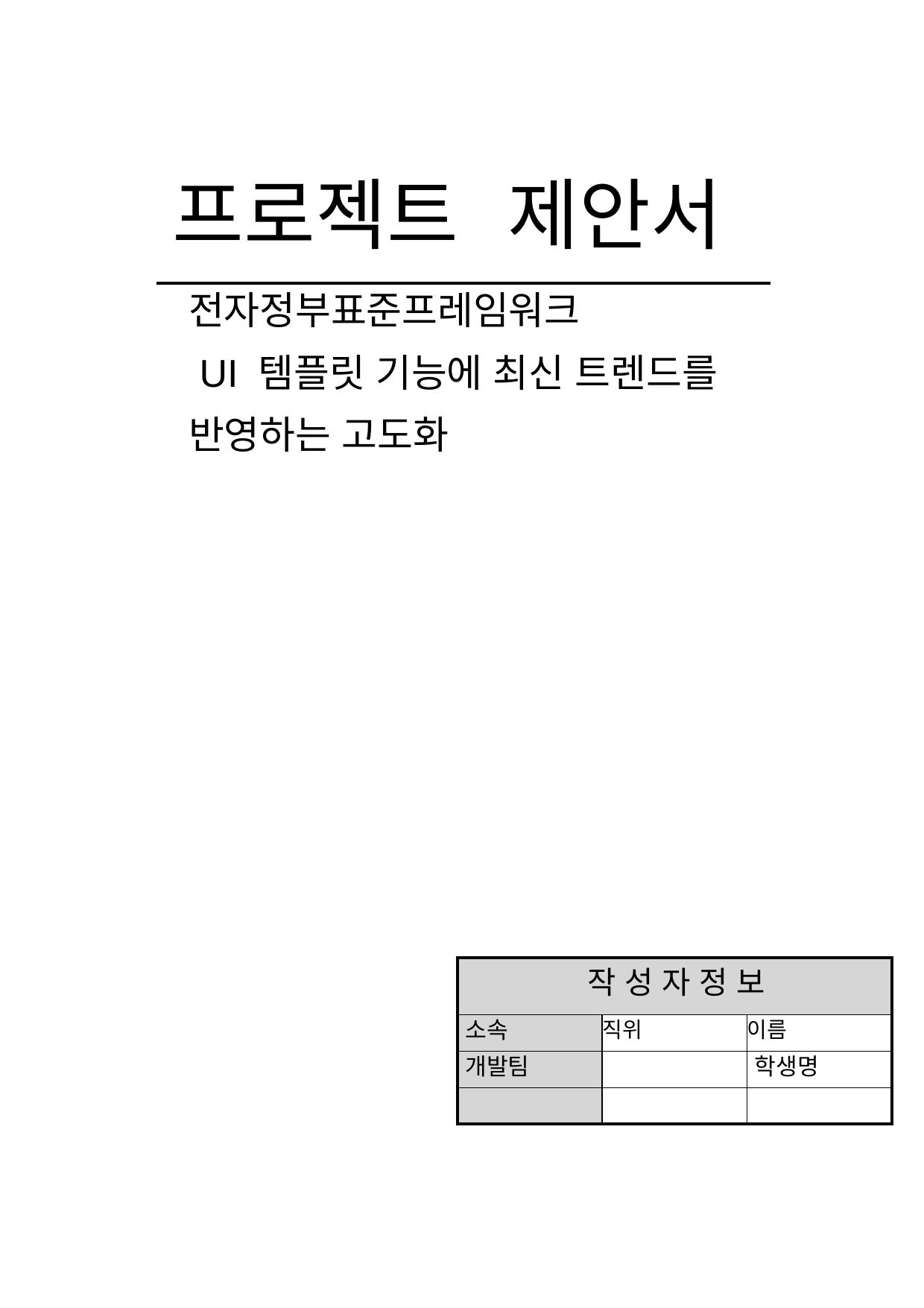

# 프로젝트	제안서

전자정부표준프레임워크
 UI 템플릿 기능에 최신 트렌드를
반영하는 고도화
| 작 성 자 정 보 |  |  |
| --- | --- | --- |
| 소속 | 직위 | 이름 |
| 개발팀 |  | 학생명 |
|  |  |  |